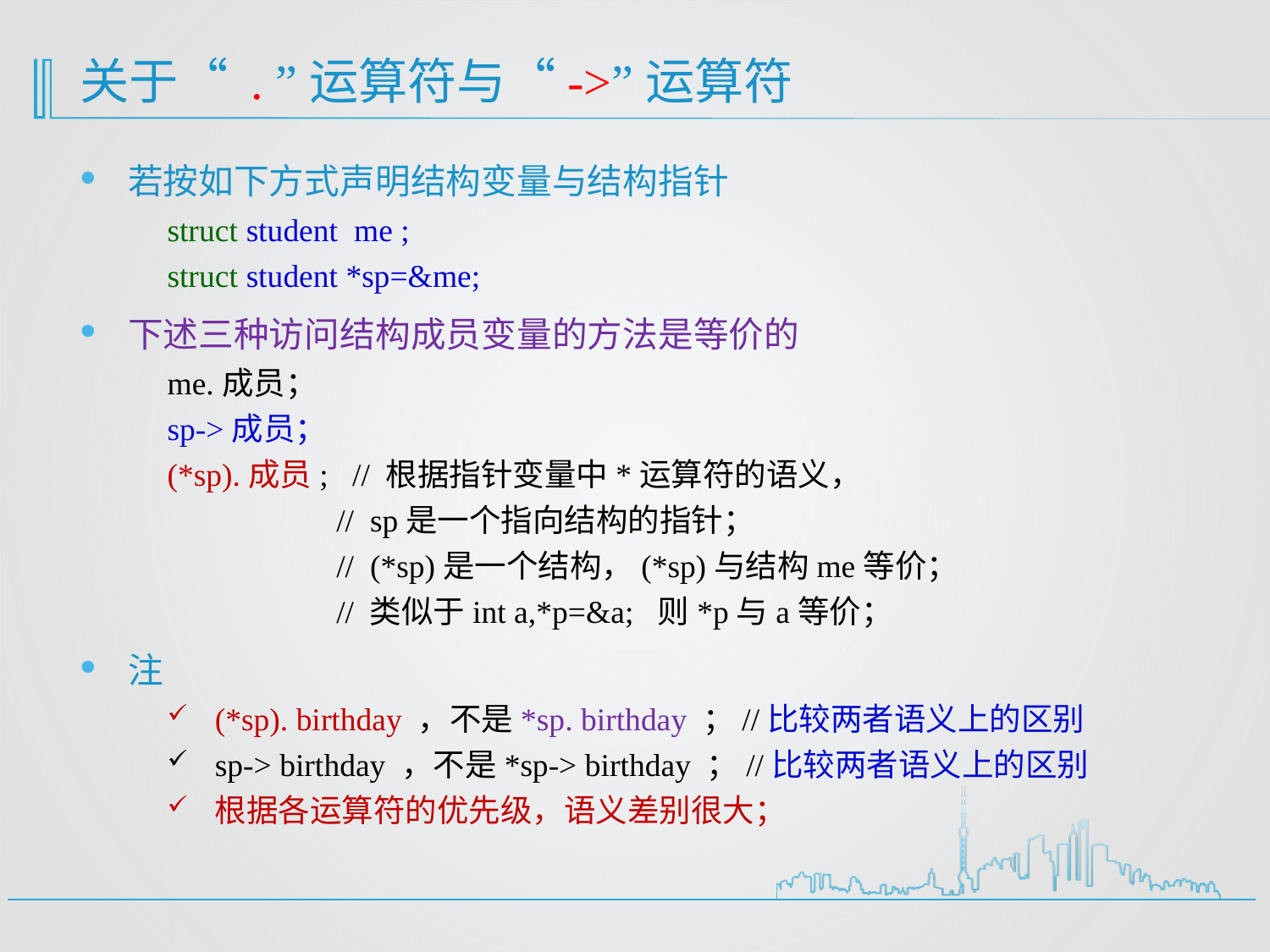

# 关于“ . ”运算符与“->”运算符
若按如下方式声明结构变量与结构指针
struct student  me ;
struct student *sp=&me;
下述三种访问结构成员变量的方法是等价的
me.成员；
sp->成员；
(*sp).成员;   // 根据指针变量中*运算符的语义，
                     //  sp是一个指向结构的指针；
                     //  (*sp)是一个结构，(*sp)与结构me等价；
                     // 类似于int a,*p=&a;  则*p与a等价；
注
(*sp). birthday ，不是*sp. birthday ；//比较两者语义上的区别
sp-> birthday ，不是*sp-> birthday ；//比较两者语义上的区别
根据各运算符的优先级，语义差别很大；